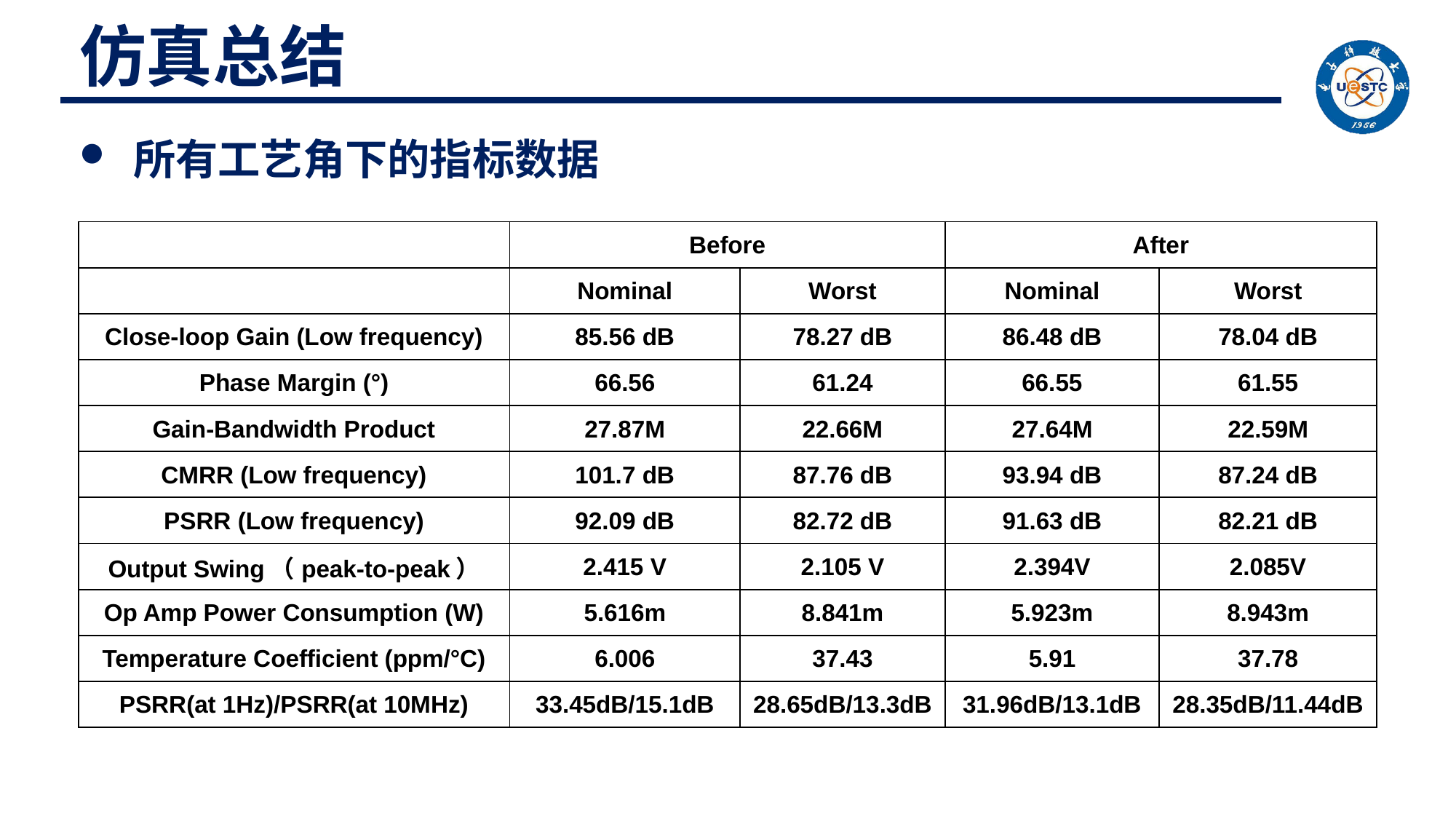

# 仿真总结
 所有工艺角下的指标数据
|  | Before |  | After |  |
| --- | --- | --- | --- | --- |
|  | Nominal | Worst | Nominal | Worst |
| Close-loop Gain (Low frequency) | 85.56 dB | 78.27 dB | 86.48 dB | 78.04 dB |
| Phase Margin (°) | 66.56 | 61.24 | 66.55 | 61.55 |
| Gain-Bandwidth Product | 27.87M | 22.66M | 27.64M | 22.59M |
| CMRR (Low frequency) | 101.7 dB | 87.76 dB | 93.94 dB | 87.24 dB |
| PSRR (Low frequency) | 92.09 dB | 82.72 dB | 91.63 dB | 82.21 dB |
| Output Swing（peak-to-peak） | 2.415 V | 2.105 V | 2.394V | 2.085V |
| Op Amp Power Consumption (W) | 5.616m | 8.841m | 5.923m | 8.943m |
| Temperature Coefficient (ppm/°C) | 6.006 | 37.43 | 5.91 | 37.78 |
| PSRR(at 1Hz)/PSRR(at 10MHz) | 33.45dB/15.1dB | 28.65dB/13.3dB | 31.96dB/13.1dB | 28.35dB/11.44dB |